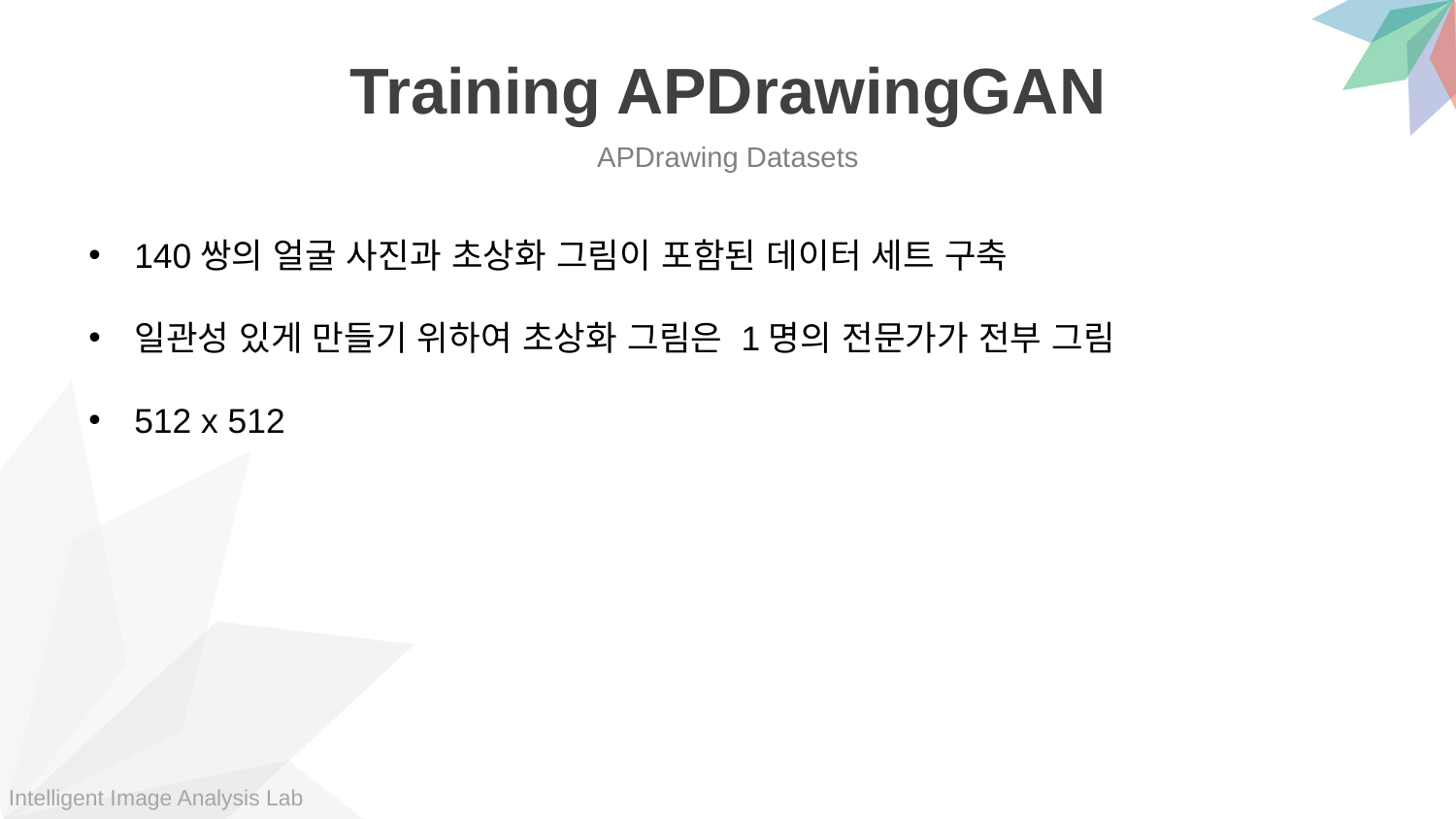

Training APDrawingGAN
APDrawing Datasets
140쌍의 얼굴 사진과 초상화 그림이 포함된 데이터 세트 구축
일관성 있게 만들기 위하여 초상화 그림은 1명의 전문가가 전부 그림
512 x 512